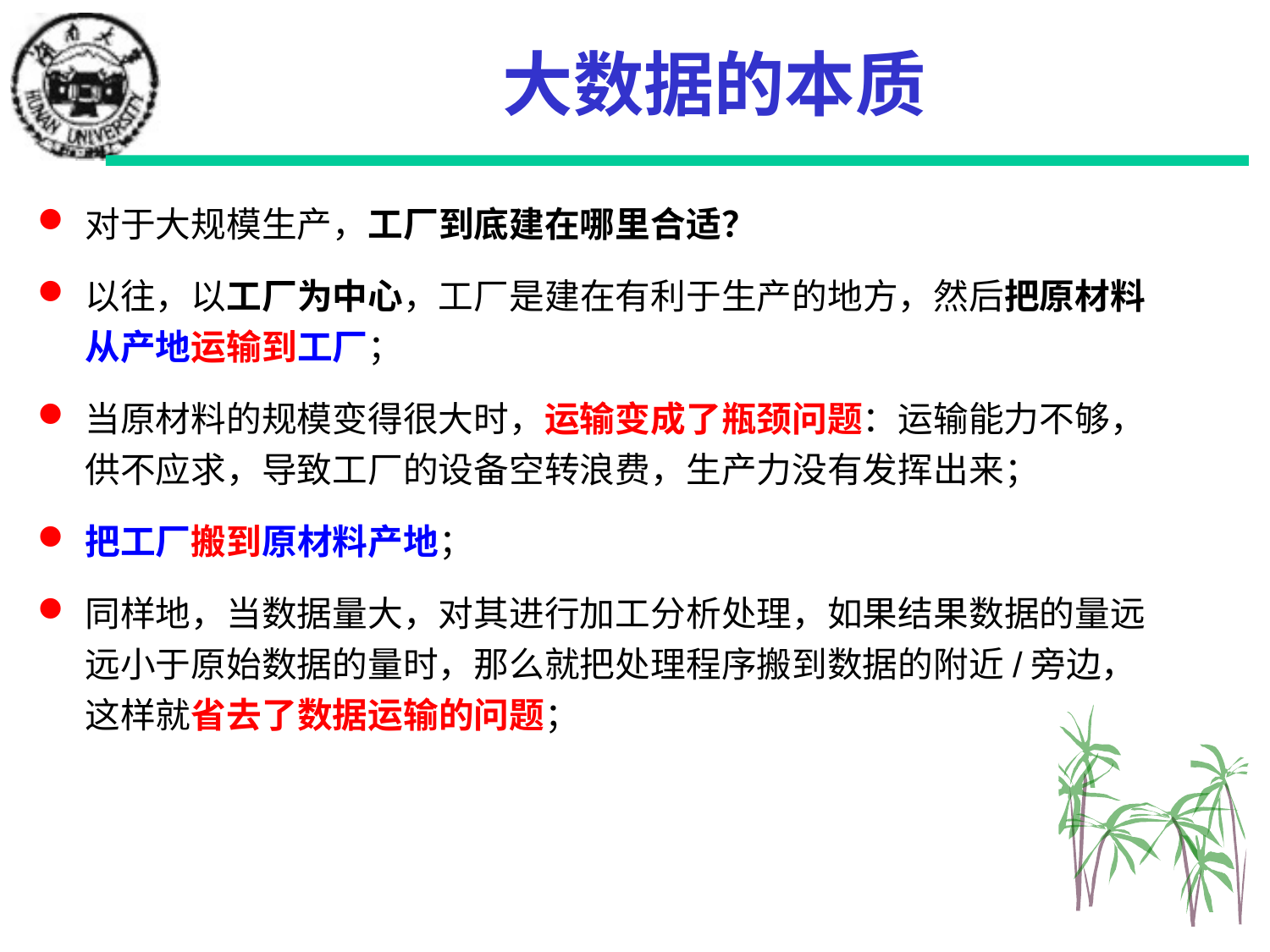

# 大数据的本质
对于大规模生产，工厂到底建在哪里合适？
以往，以工厂为中心，工厂是建在有利于生产的地方，然后把原材料从产地运输到工厂；
当原材料的规模变得很大时，运输变成了瓶颈问题：运输能力不够，供不应求，导致工厂的设备空转浪费，生产力没有发挥出来；
把工厂搬到原材料产地；
同样地，当数据量大，对其进行加工分析处理，如果结果数据的量远远小于原始数据的量时，那么就把处理程序搬到数据的附近/旁边，这样就省去了数据运输的问题；